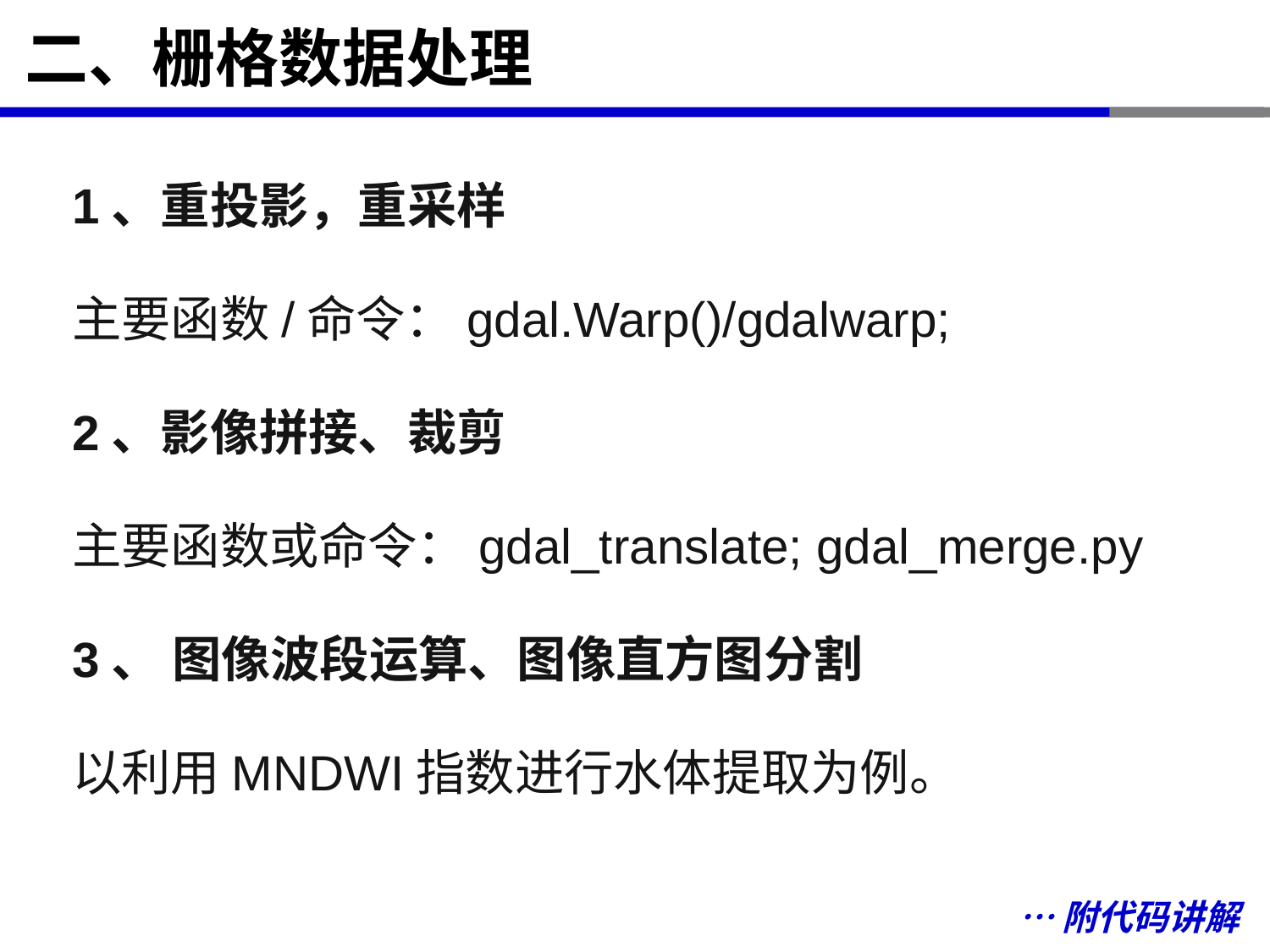

# 二、栅格数据处理
1、重投影，重采样
主要函数/命令：gdal.Warp()/gdalwarp;
2、影像拼接、裁剪
主要函数或命令：gdal_translate; gdal_merge.py
3、 图像波段运算、图像直方图分割
以利用MNDWI指数进行水体提取为例。
…附代码讲解